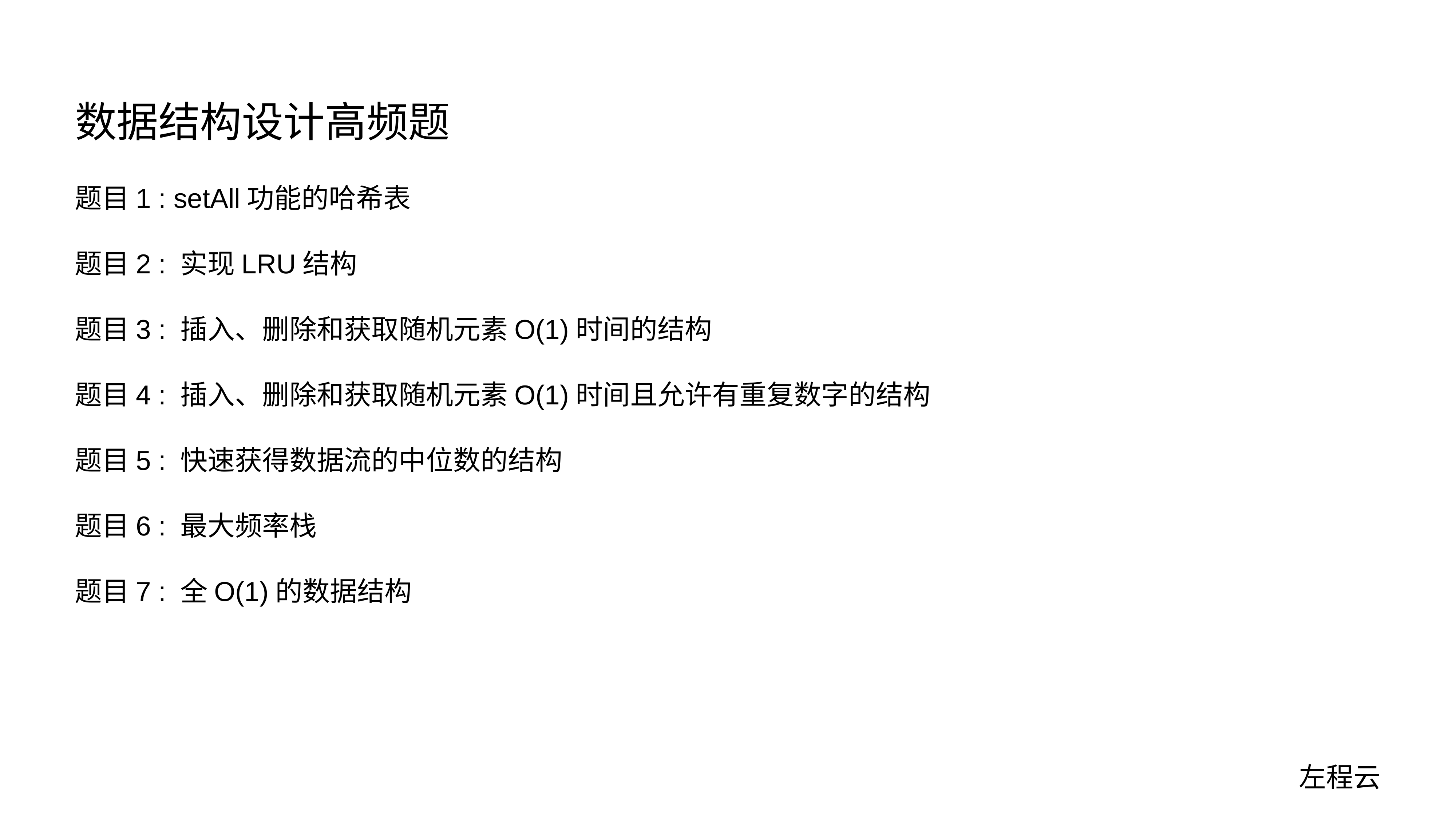

# 数据结构设计高频题
题目1 : setAll功能的哈希表

题目2 : 实现LRU结构

题目3 : 插入、删除和获取随机元素O(1)时间的结构

题目4 : 插入、删除和获取随机元素O(1)时间且允许有重复数字的结构

题目5 : 快速获得数据流的中位数的结构

题目6 : 最大频率栈

题目7 : 全O(1)的数据结构
左程云